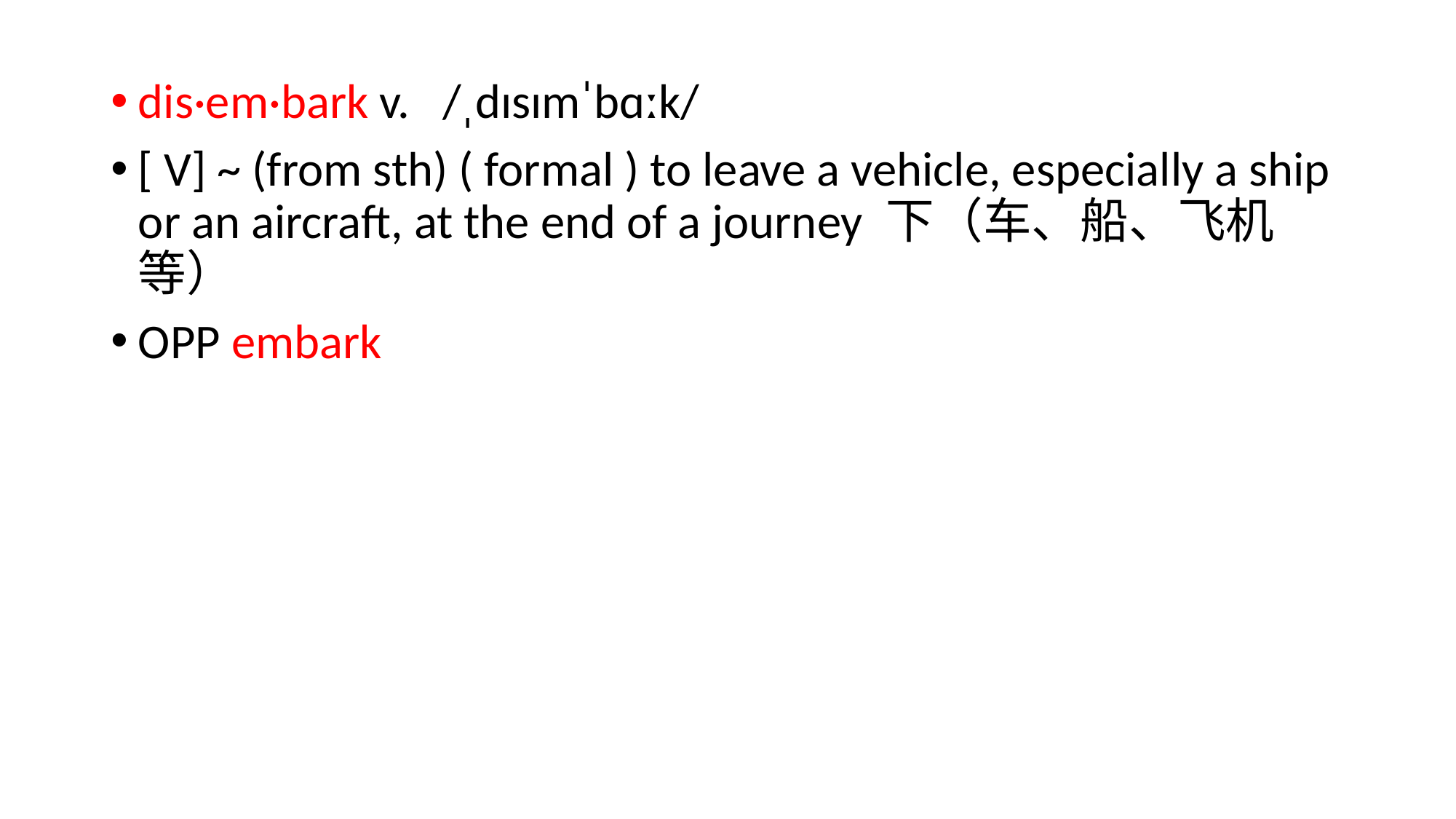

dis·em·bark v.   /ˌdɪsɪmˈbɑːk/
[ V] ~ (from sth) ( formal ) to leave a vehicle, especially a ship or an aircraft, at the end of a journey 下（车、船、飞机等）
OPP embark